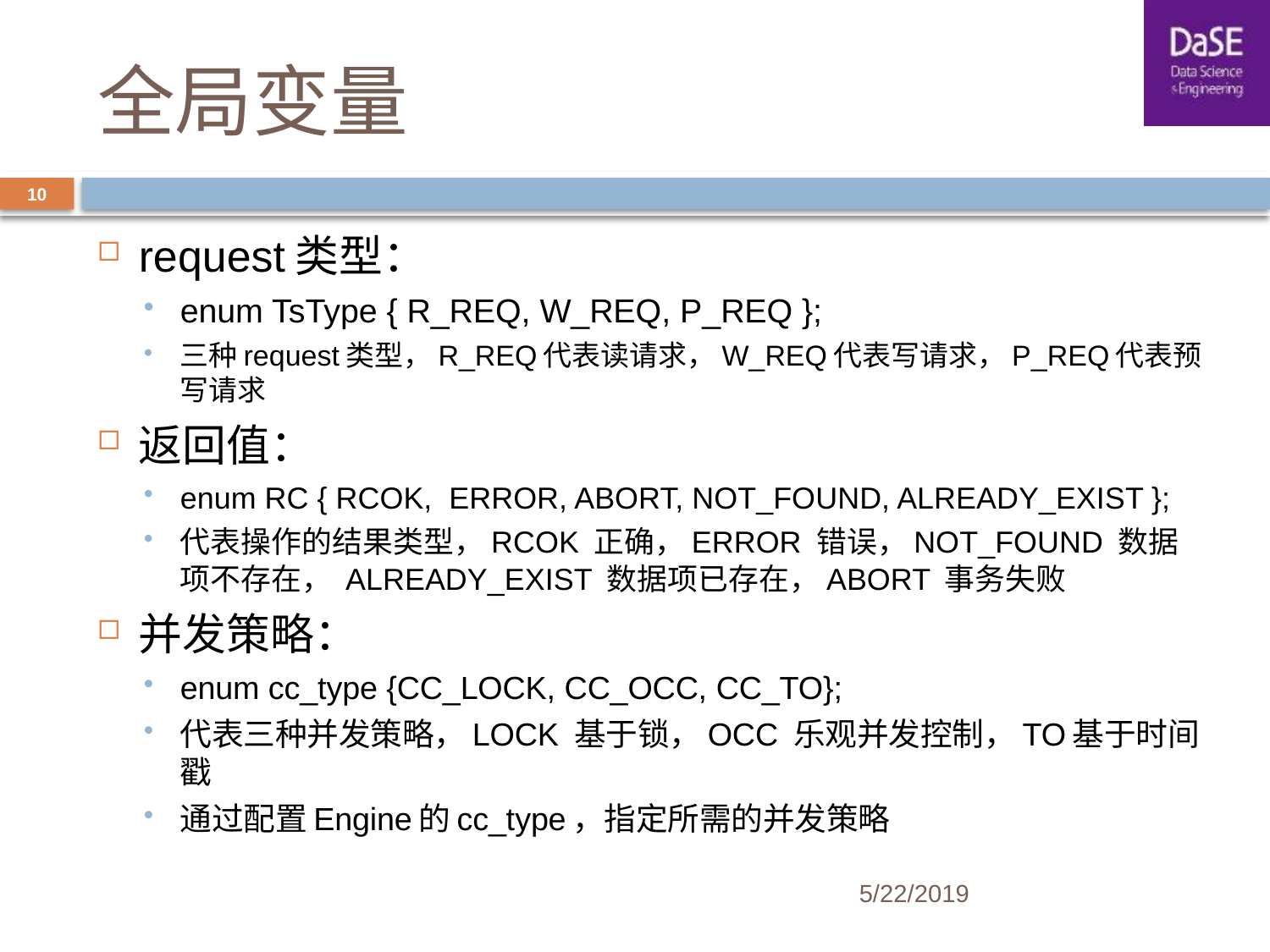

# 全局变量
10
request类型：
enum TsType { R_REQ, W_REQ, P_REQ };
三种request类型，R_REQ代表读请求，W_REQ代表写请求，P_REQ代表预写请求
返回值：
enum RC { RCOK,  ERROR, ABORT, NOT_FOUND, ALREADY_EXIST };
代表操作的结果类型，RCOK 正确，ERROR 错误，NOT_FOUND 数据项不存在， ALREADY_EXIST 数据项已存在，ABORT 事务失败
并发策略：
enum cc_type {CC_LOCK, CC_OCC, CC_TO};
代表三种并发策略，LOCK 基于锁，OCC 乐观并发控制，TO基于时间戳
通过配置Engine的cc_type，指定所需的并发策略
5/22/2019